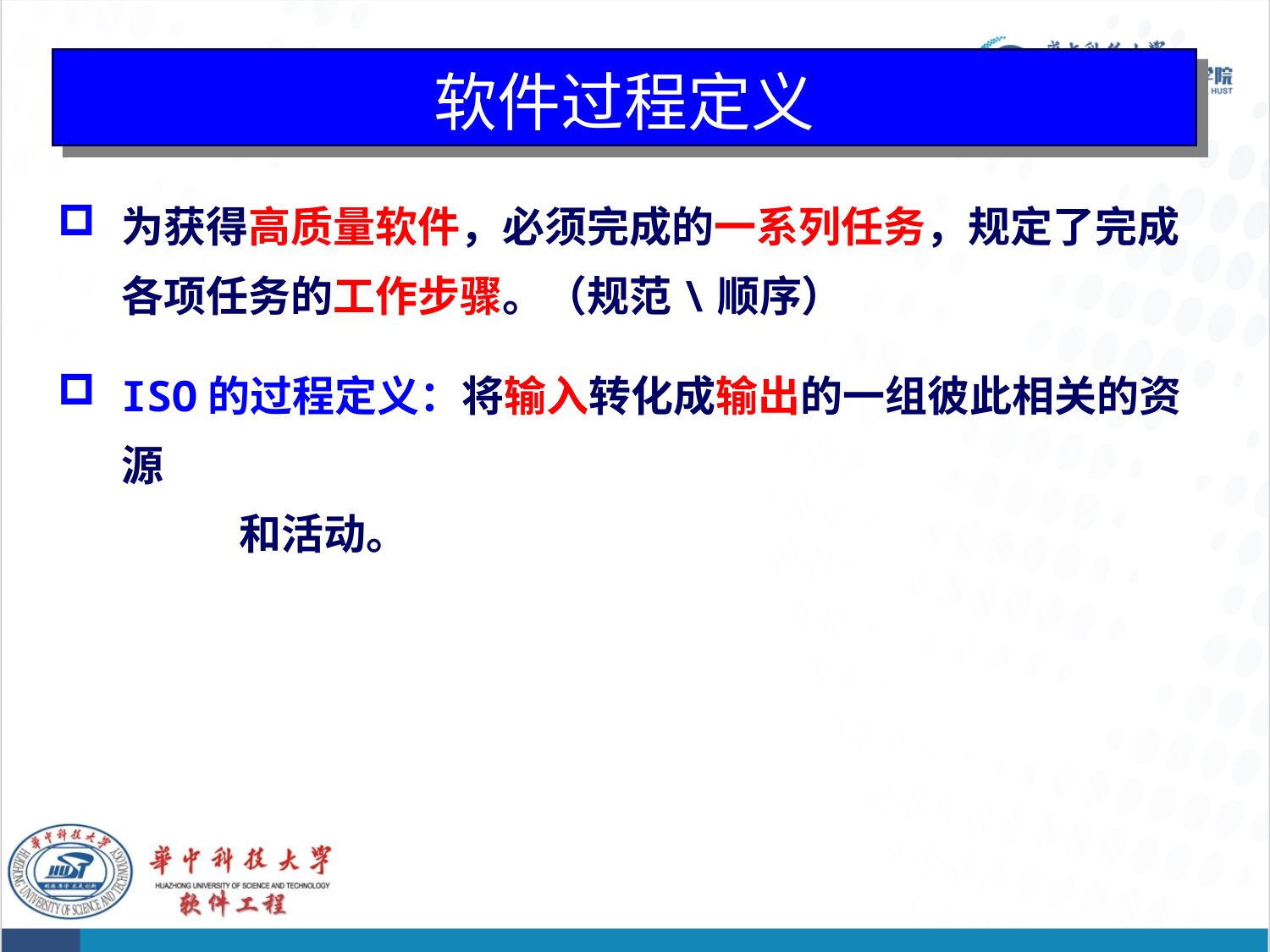

# 软件过程定义
为获得高质量软件，必须完成的一系列任务，规定了完成各项任务的工作步骤。（规范\顺序）
ISO的过程定义：将输入转化成输出的一组彼此相关的资源
                  和活动。